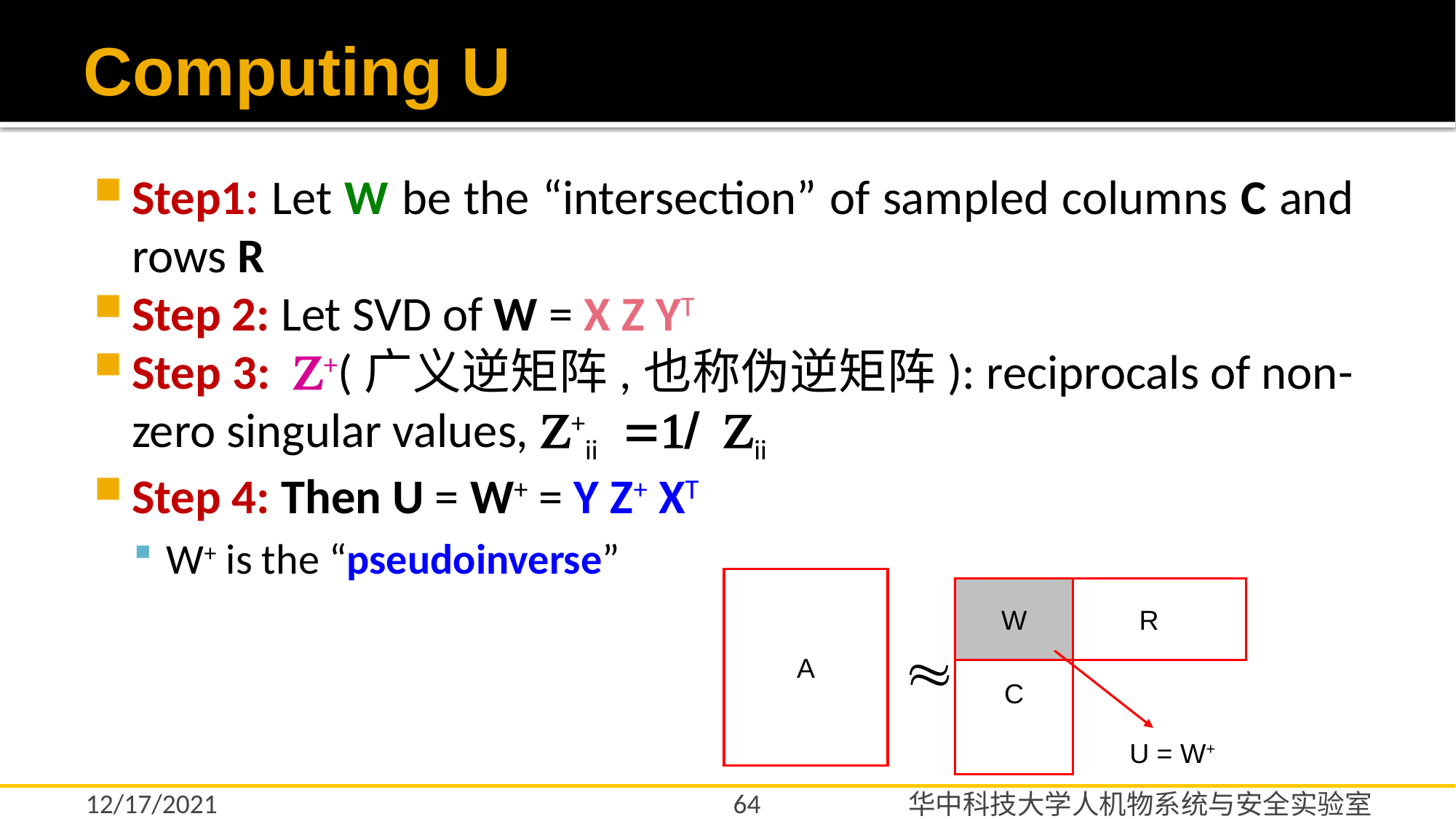

# Computing U
Step1: Let W be the “intersection” of sampled columns C and rows R
Step 2: Let SVD of W = X Z YT
Step 3:  Ζ+(广义逆矩阵,也称伪逆矩阵): reciprocals of non-zero singular values, Ζ+ii =1/ Ζii
Step 4: Then U = W+ = Y Z+ XT
W+ is the “pseudoinverse”

A
    R
W

C
≈

U = W+
64
12/17/2021